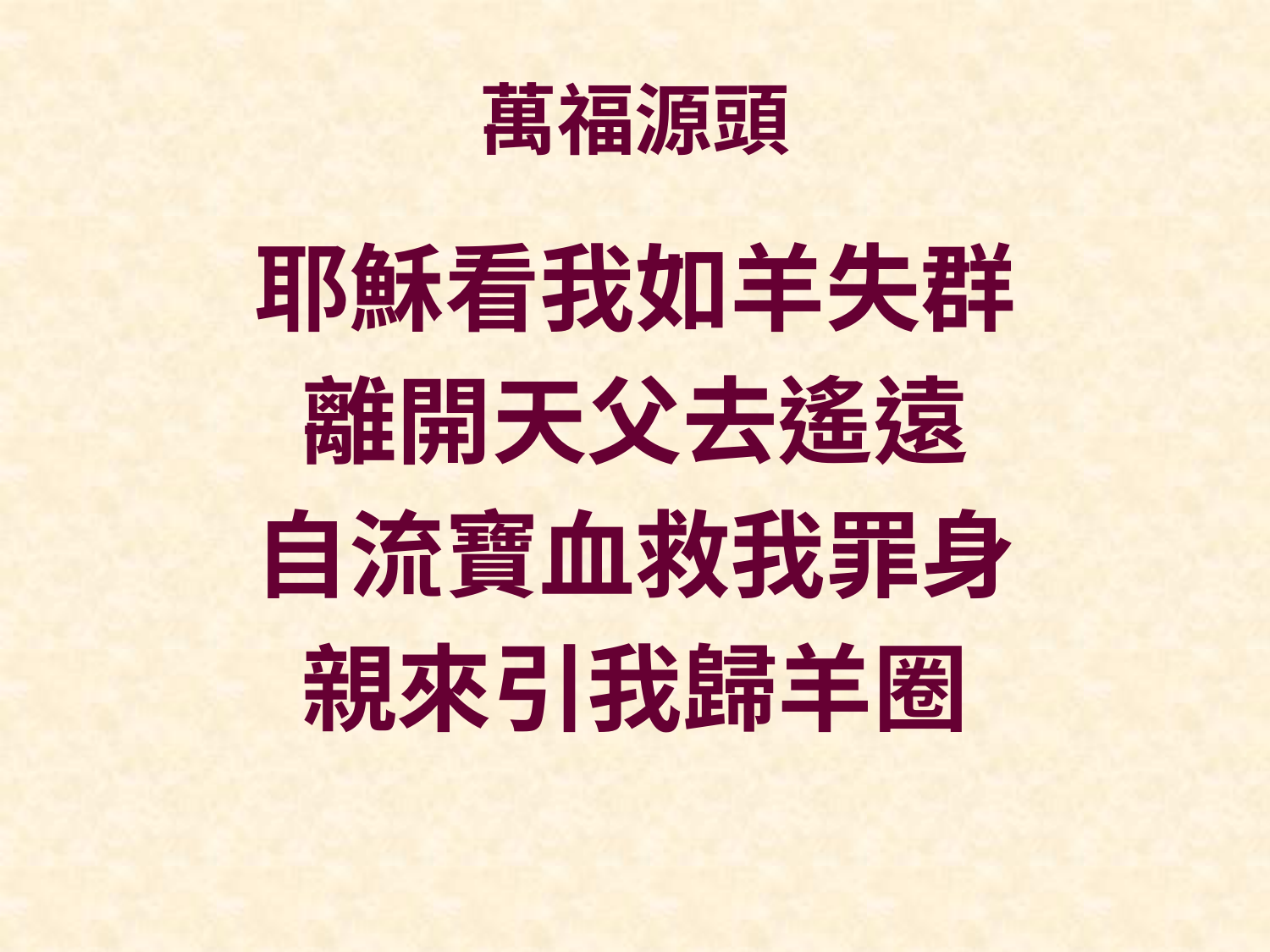

# 萬福源頭
耶穌看我如羊失群
離開天父去遙遠
自流寶血救我罪身
親來引我歸羊圈